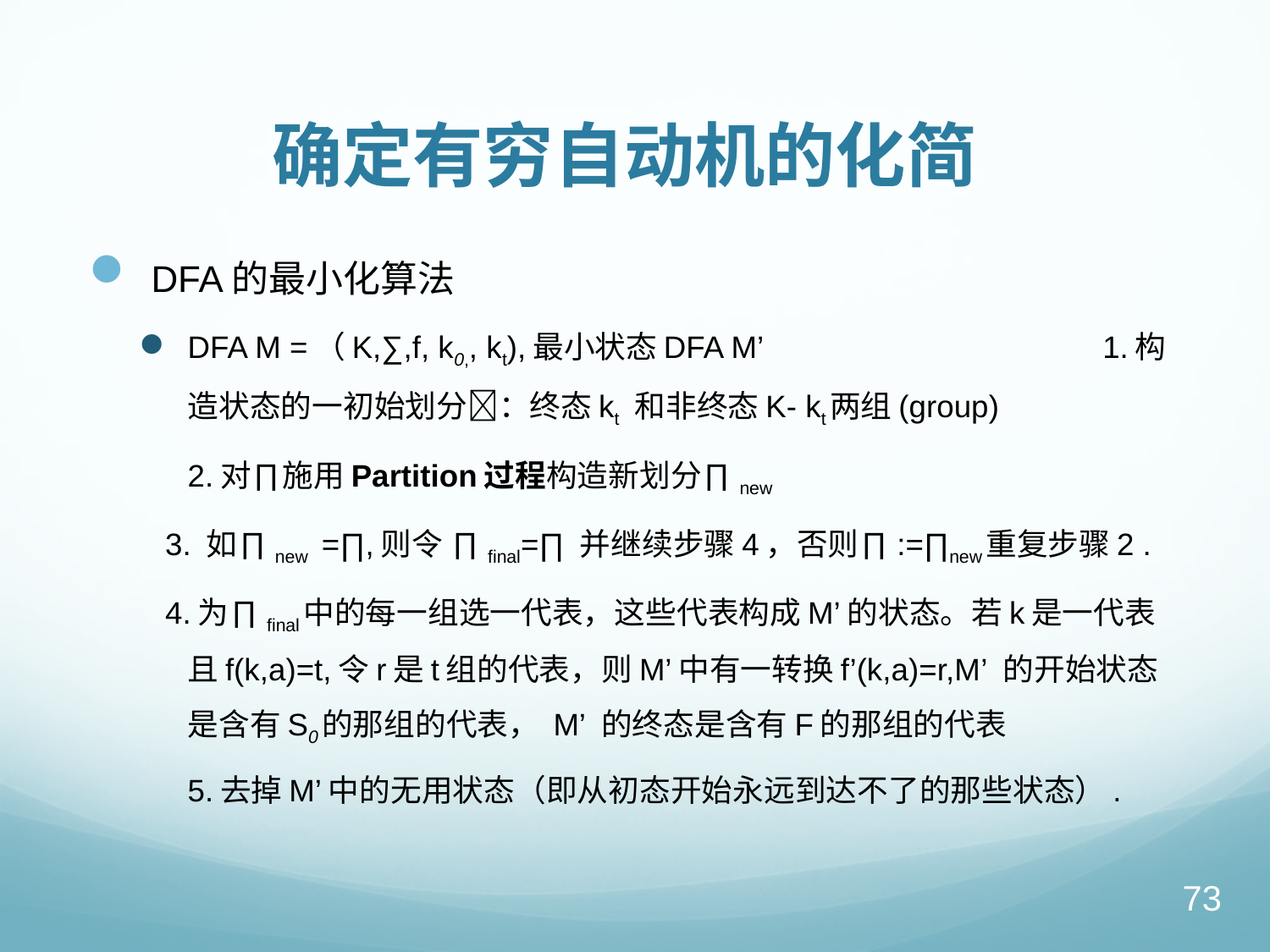

# 确定有穷自动机的化简
 DFA的最小化算法
DFA M =（K,∑,f, k0,, kt),最小状态DFA M’                                       1.构造状态的一初始划分∏：终态kt 和非终态K- kt两组(group)
	2.对∏施用Partition过程构造新划分∏new
   3. 如∏new  =∏,则令 ∏final=∏ 并继续步骤4，否则∏:=∏new重复步骤2 .
   4.为∏final中的每一组选一代表，这些代表构成M’的状态。若k是一代表且f(k,a)=t,令r是t组的代表，则M’中有一转换f’(k,a)=r,M’ 的开始状态是含有S0的那组的代表， M’ 的终态是含有F的那组的代表
	5.去掉M’中的无用状态（即从初态开始永远到达不了的那些状态）.
73